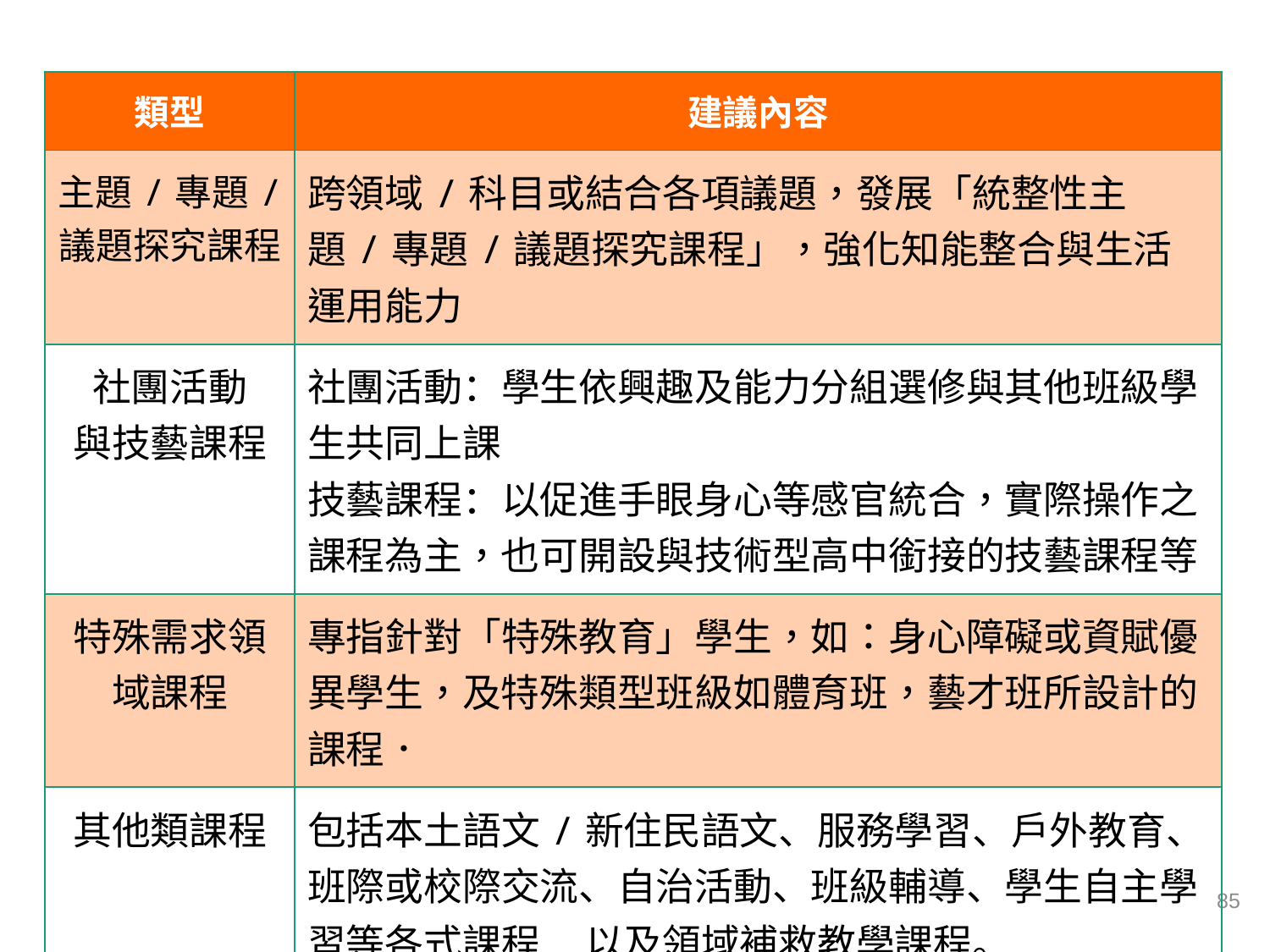

| 類型 | 建議內容 |
| --- | --- |
| 主題/專題/ 議題探究課程 | 跨領域/科目或結合各項議題，發展「統整性主題/專題/議題探究課程」，強化知能整合與生活運用能力 |
| 社團活動 與技藝課程 | 社團活動：學生依興趣及能力分組選修與其他班級學生共同上課 技藝課程：以促進手眼身心等感官統合，實際操作之課程為主，也可開設與技術型高中銜接的技藝課程等 |
| 特殊需求領域課程 | 專指針對「特殊教育」學生，如：身心障礙或資賦優異學生，及特殊類型班級如體育班，藝才班所設計的課程． |
| 其他類課程 | 包括本土語文/新住民語文、服務學習、戶外教育、班際或校際交流、自治活動、班級輔導、學生自主學習等各式課程,以及領域補救教學課程。 |
| 鼓勵跨領域探究及自主學習 鼓勵適性學習的發展 |  |
#

85